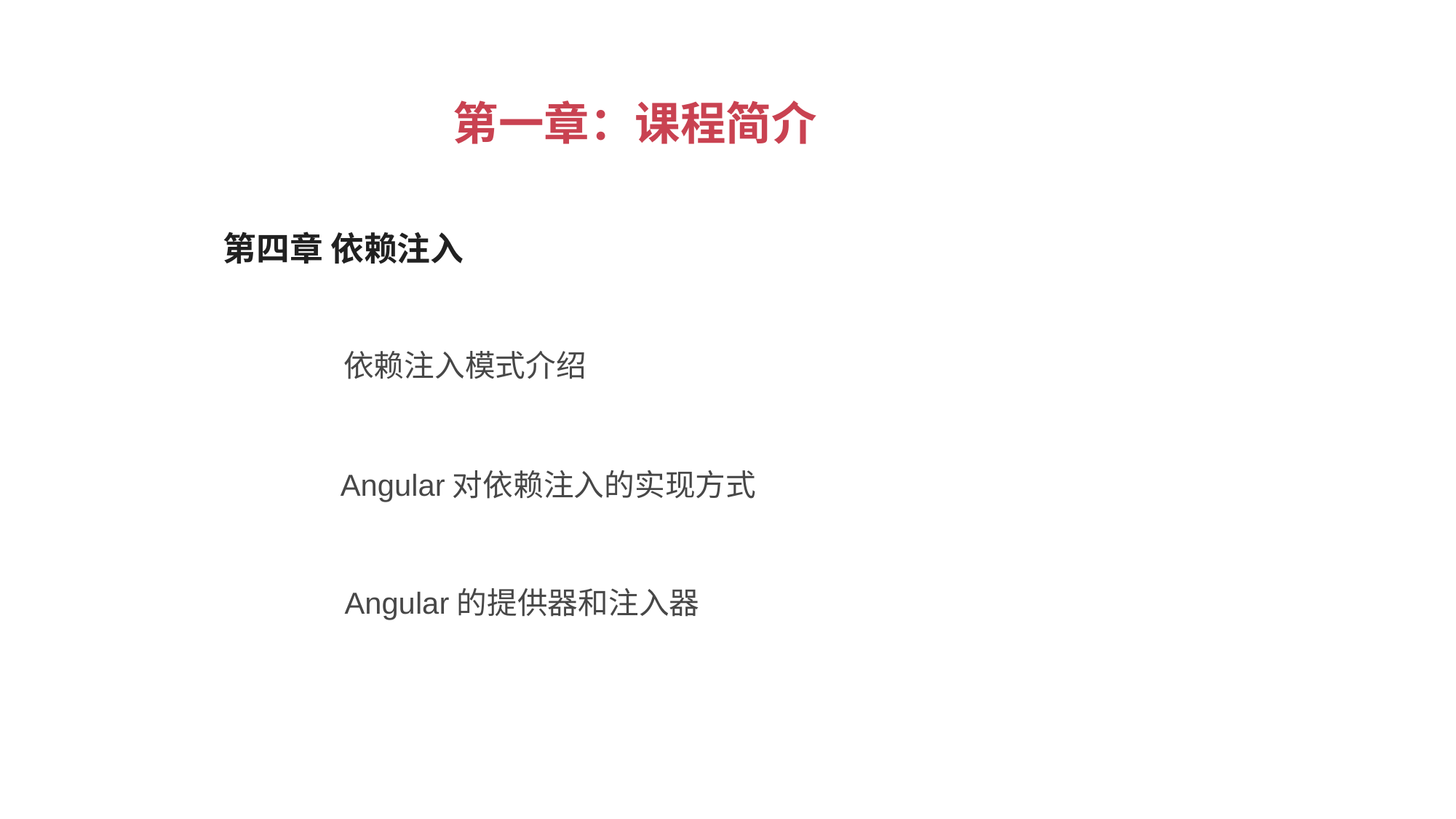

第一章：课程简介
 第四章 依赖注入
依赖注入模式介绍
Angular对依赖注入的实现方式
Angular的提供器和注入器